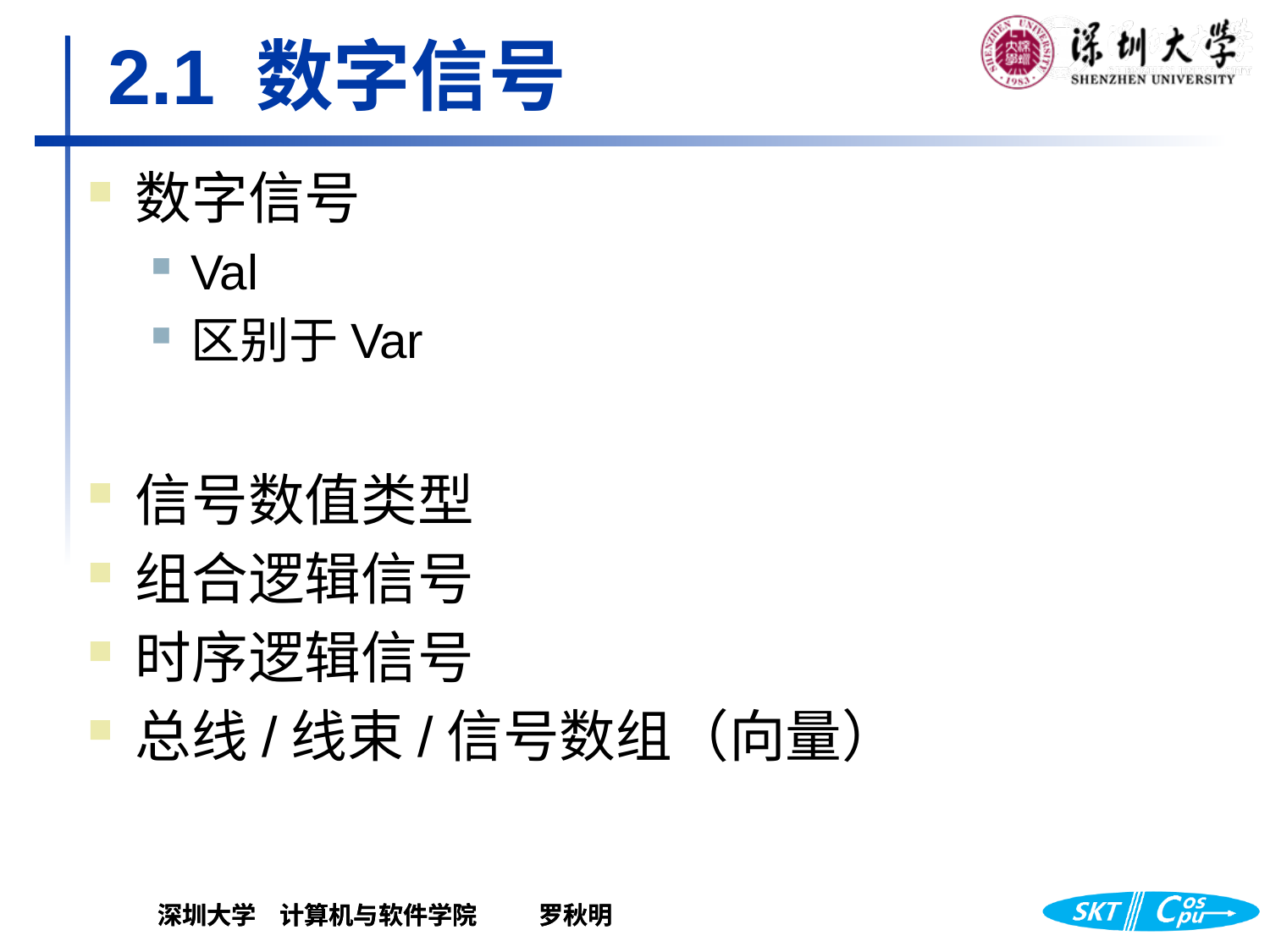

# 2.1 数字信号
数字信号
Val
区别于Var

信号数值类型
组合逻辑信号
时序逻辑信号
总线/线束/信号数组（向量）